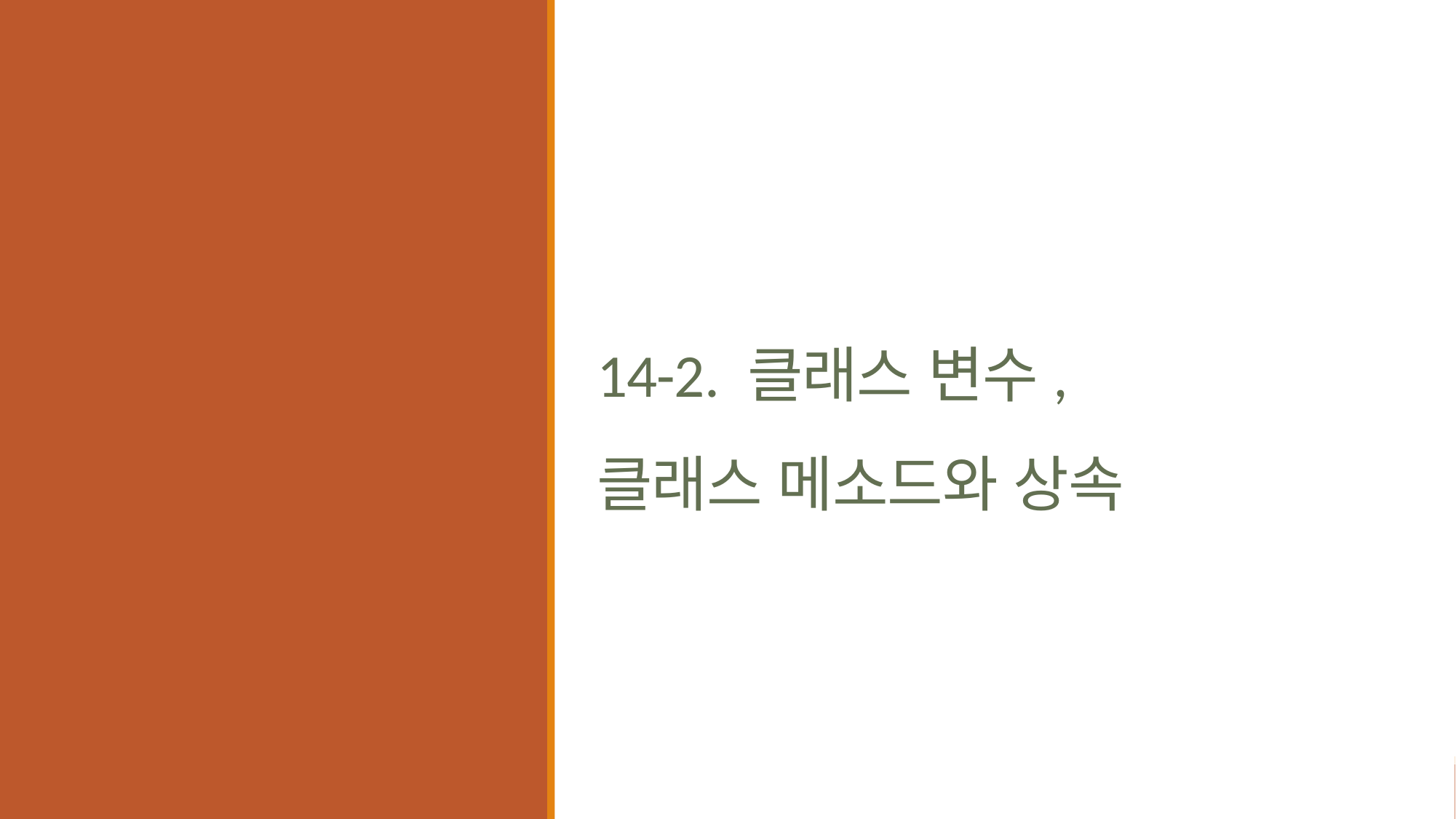

# 14-2. 클래스 변수, 클래스 메소드와 상속